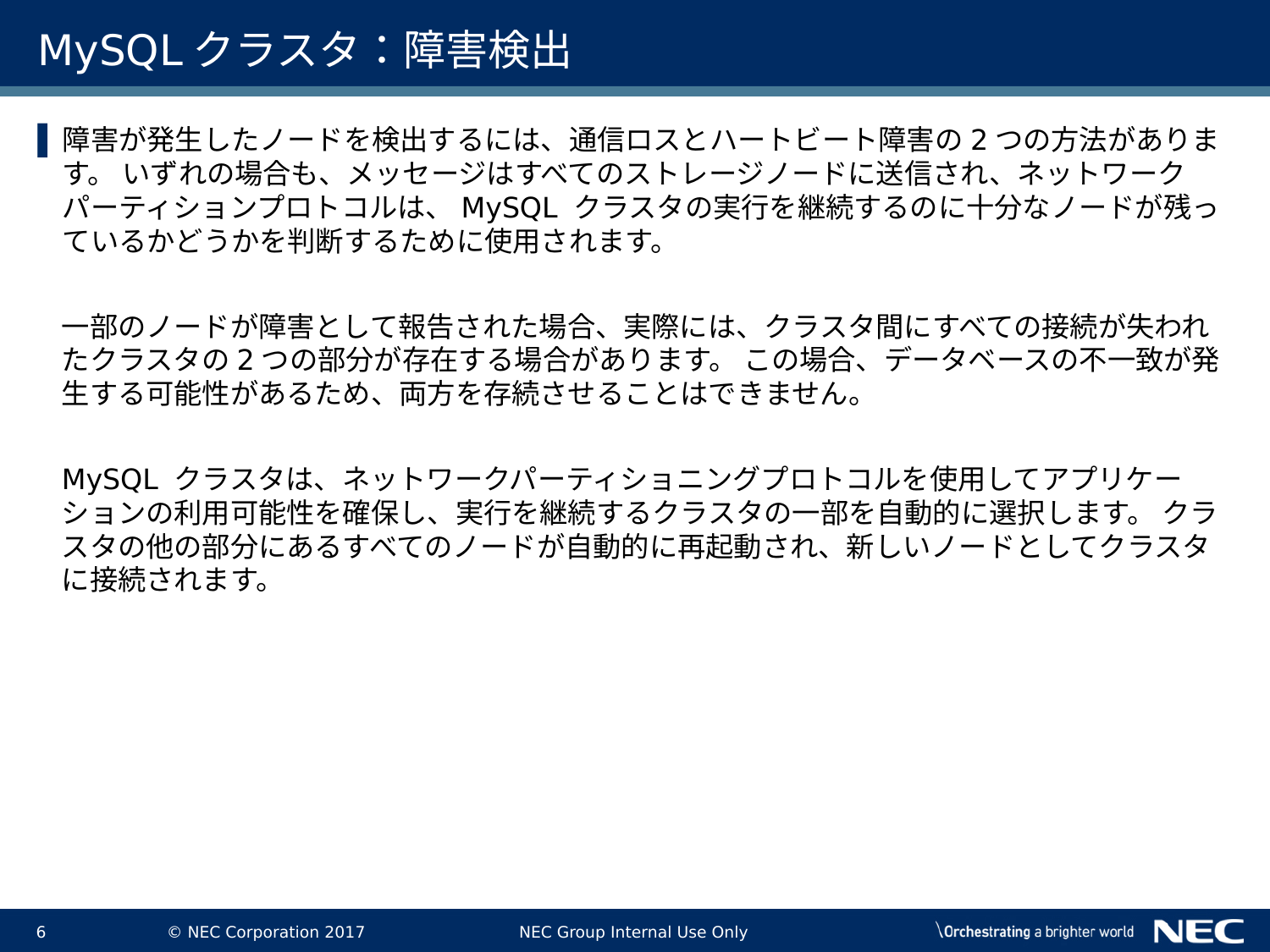

# MySQLクラスタ：障害検出
障害が発生したノードを検出するには、通信ロスとハートビート障害の2つの方法があります。 いずれの場合も、メッセージはすべてのストレージノードに送信され、ネットワークパーティションプロトコルは、MySQL クラスタの実行を継続するのに十分なノードが残っているかどうかを判断するために使用されます。

一部のノードが障害として報告された場合、実際には、クラスタ間にすべての接続が失われたクラスタの2つの部分が存在する場合があります。 この場合、データベースの不一致が発生する可能性があるため、両方を存続させることはできません。

MySQL クラスタは、ネットワークパーティショニングプロトコルを使用してアプリケーションの利用可能性を確保し、実行を継続するクラスタの一部を自動的に選択します。 クラスタの他の部分にあるすべてのノードが自動的に再起動され、新しいノードとしてクラスタに接続されます。